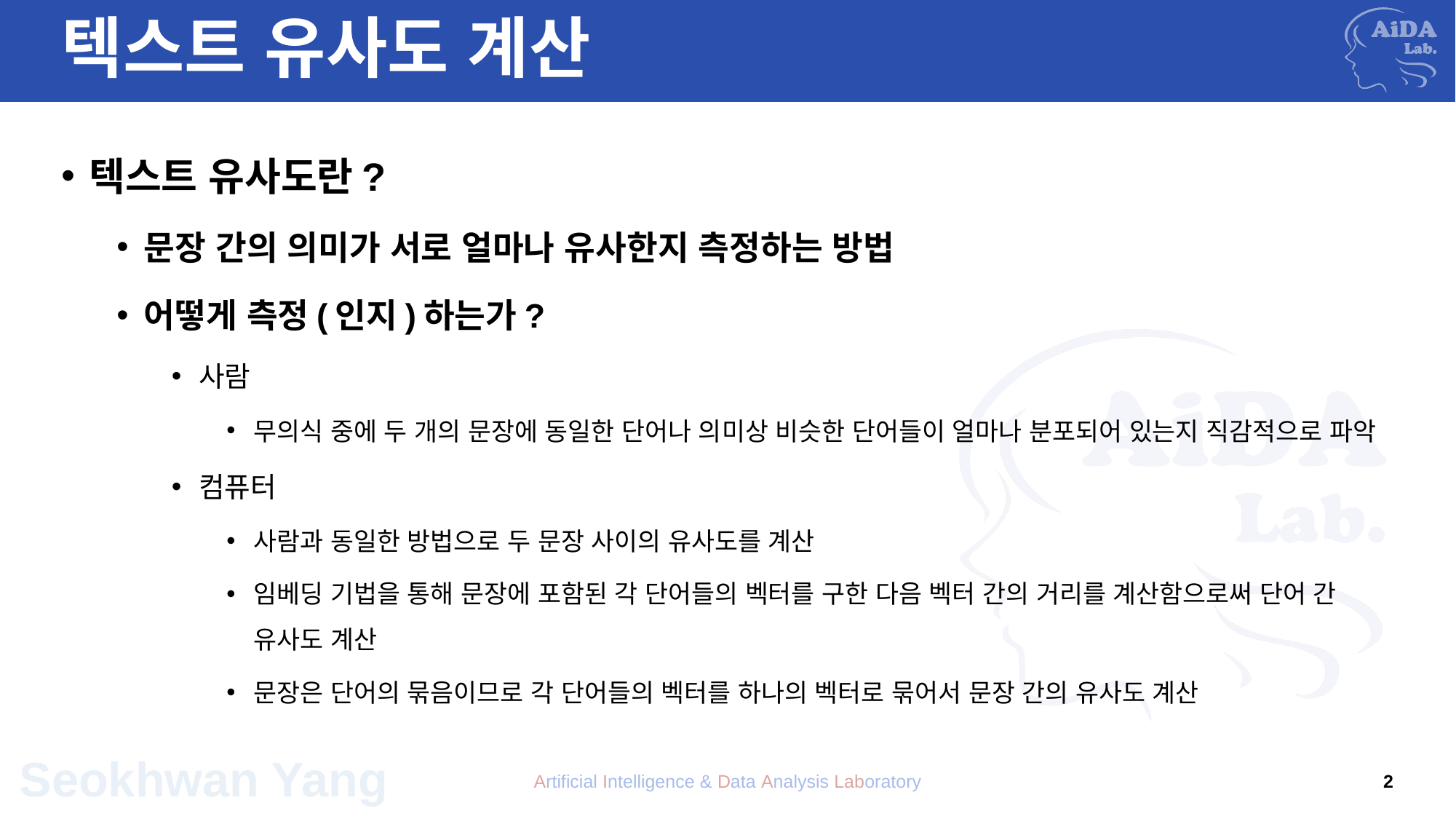

# 텍스트 유사도 계산
텍스트 유사도란?
문장 간의 의미가 서로 얼마나 유사한지 측정하는 방법
어떻게 측정(인지)하는가?
사람
무의식 중에 두 개의 문장에 동일한 단어나 의미상 비슷한 단어들이 얼마나 분포되어 있는지 직감적으로 파악
컴퓨터
사람과 동일한 방법으로 두 문장 사이의 유사도를 계산
임베딩 기법을 통해 문장에 포함된 각 단어들의 벡터를 구한 다음 벡터 간의 거리를 계산함으로써 단어 간 유사도 계산
문장은 단어의 묶음이므로 각 단어들의 벡터를 하나의 벡터로 묶어서 문장 간의 유사도 계산
Artificial Intelligence & Data Analysis Laboratory
2